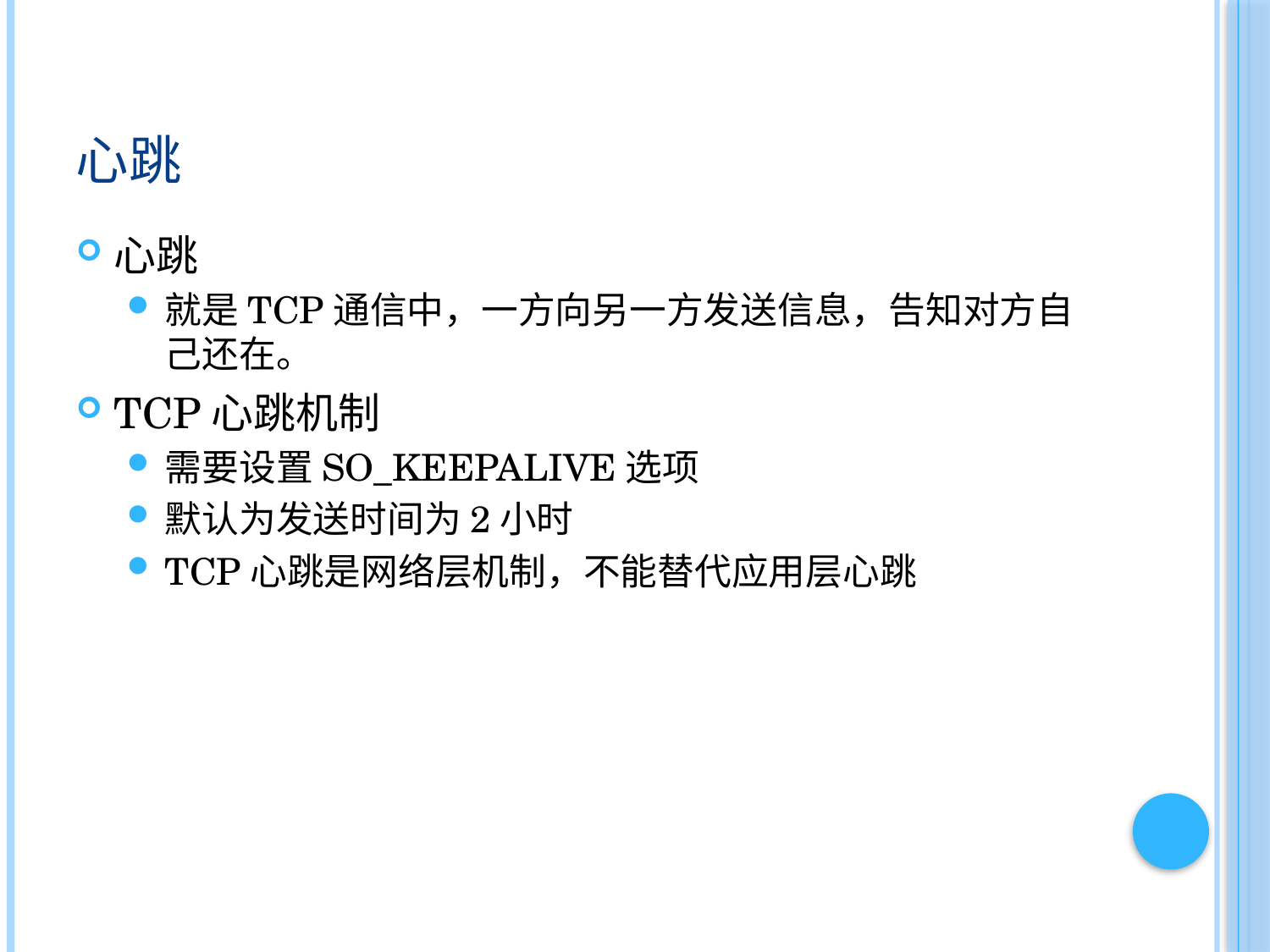

# 心跳
心跳
就是TCP通信中，一方向另一方发送信息，告知对方自己还在。
TCP心跳机制
需要设置SO_KEEPALIVE选项
默认为发送时间为2小时
TCP心跳是网络层机制，不能替代应用层心跳